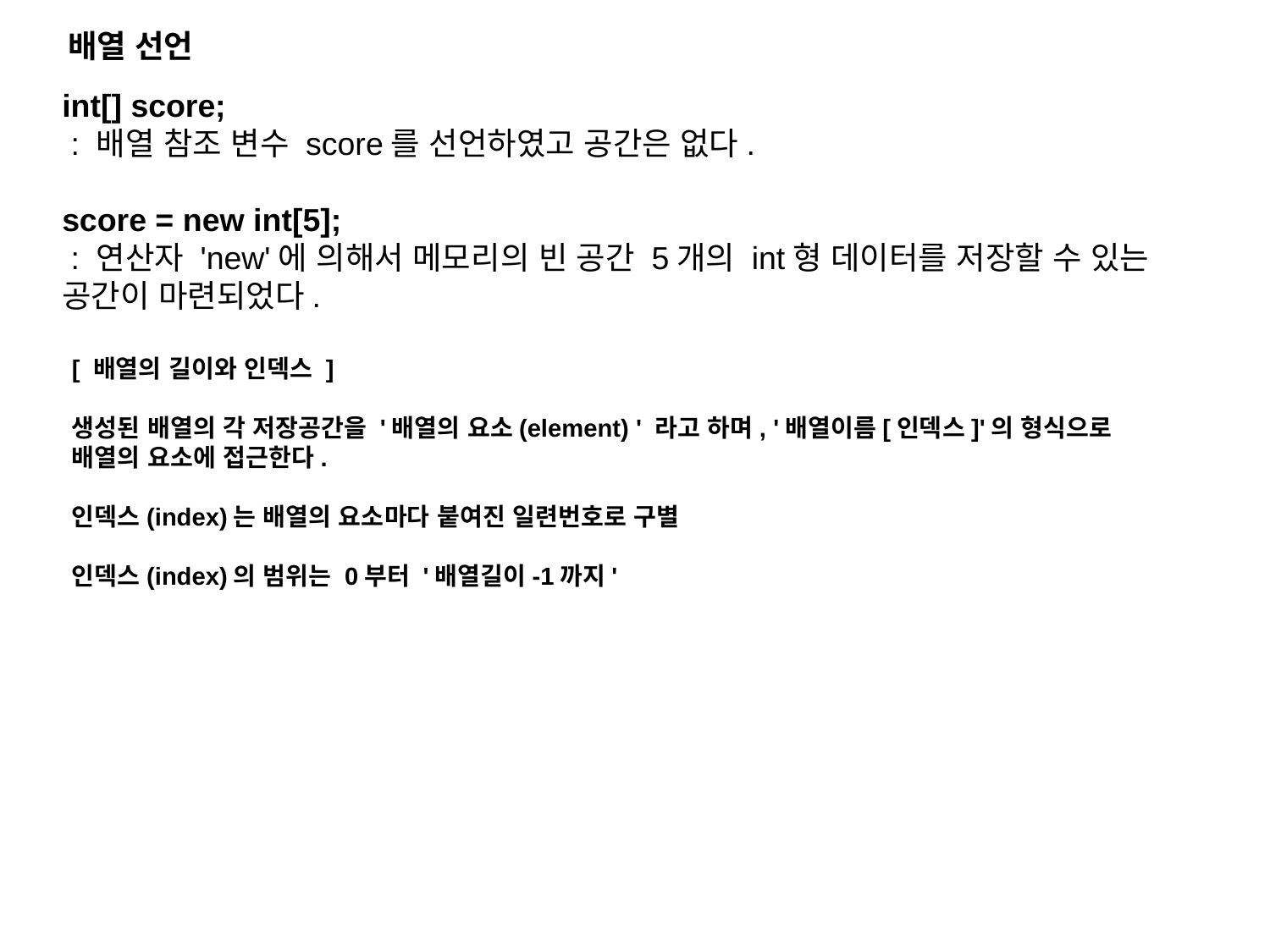

배열 선언
int[] score;
 : 배열 참조 변수 score를 선언하였고 공간은 없다.

score = new int[5];
 : 연산자 'new'에 의해서 메모리의 빈 공간 5개의 int형 데이터를 저장할 수 있는 공간이 마련되었다.
[ 배열의 길이와 인덱스 ]

생성된 배열의 각 저장공간을 '배열의 요소(element) ' 라고 하며, '배열이름[인덱스]'의 형식으로 배열의 요소에 접근한다.

인덱스(index)는 배열의 요소마다 붙여진 일련번호로 구별

인덱스(index)의 범위는 0부터 '배열길이-1까지'